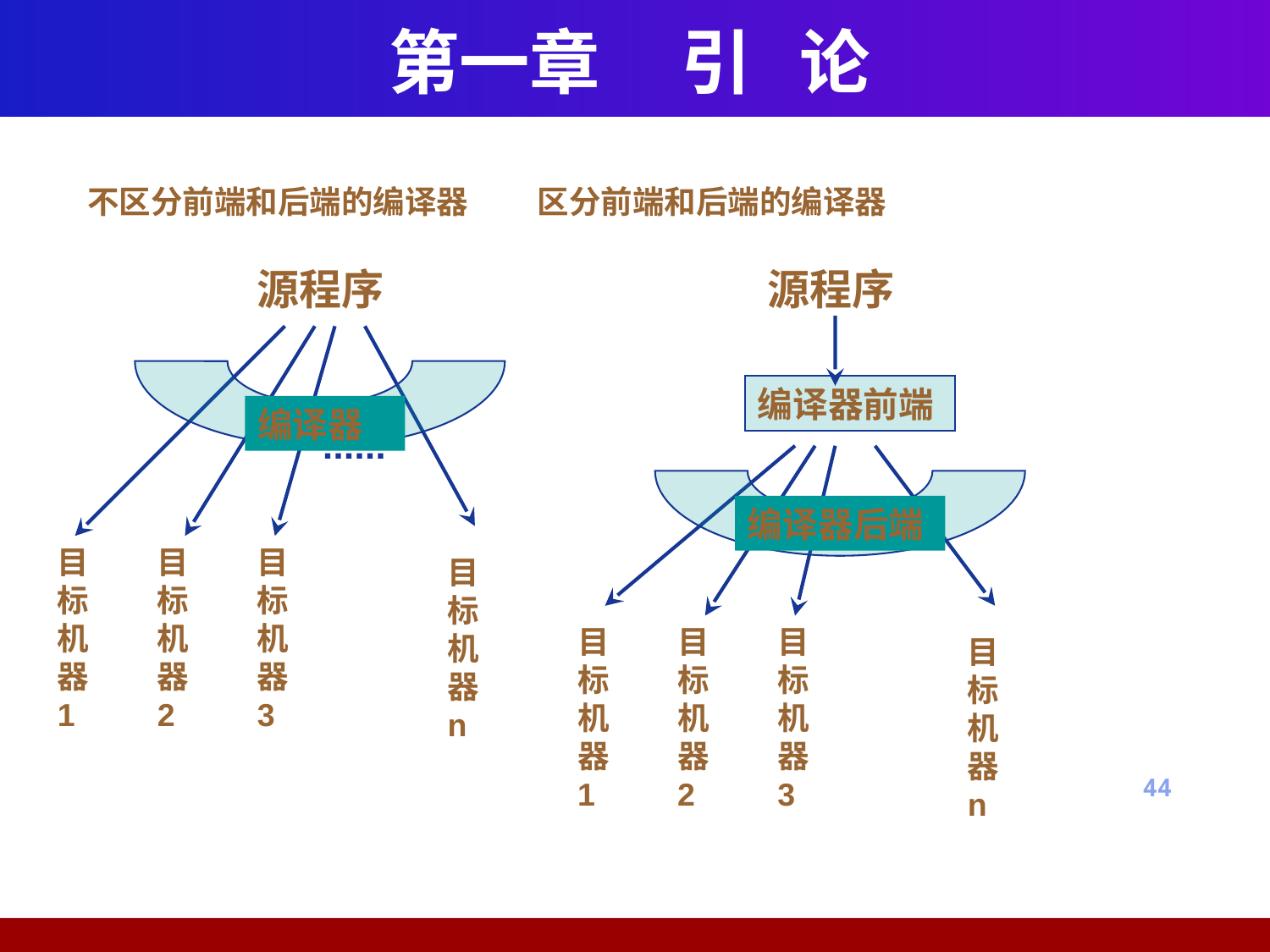

# 第一章     引   论
不区分前端和后端的编译器
区分前端和后端的编译器
源程序
源程序

编译器前端

编译器

编译器后端

目标机器1

目标机器2

目标机器3

目标机器n

目标机器1

目标机器2

目标机器3

目标机器n

44